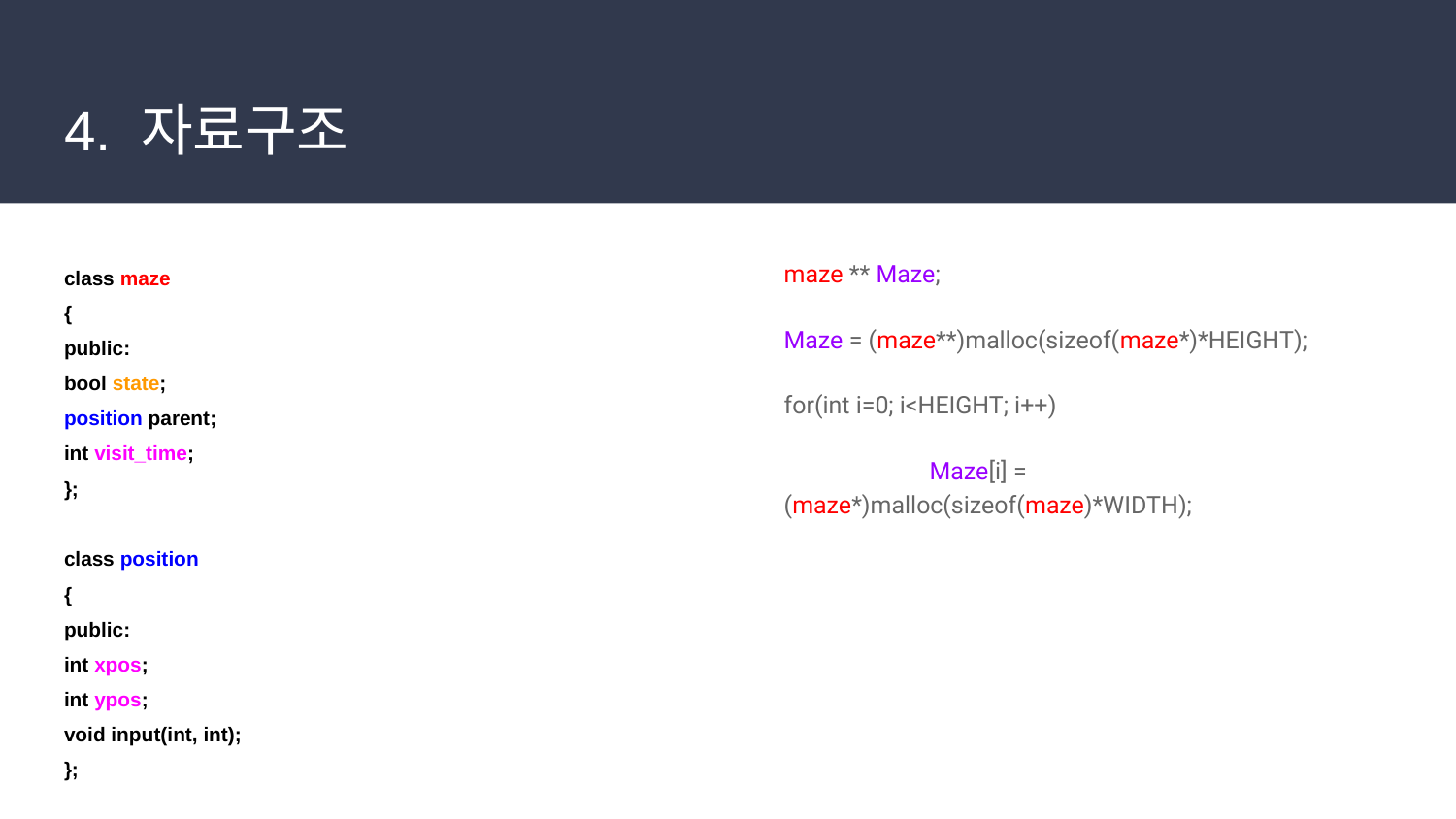

# 4. 자료구조
class maze
{
public:
bool state;
position parent;
int visit_time;
};

class position
{
public:
int xpos;
int ypos;
void input(int, int);
};

maze ** Maze;
Maze = (maze**)malloc(sizeof(maze*)*HEIGHT);
for(int i=0; i<HEIGHT; i++)
	Maze[i] = (maze*)malloc(sizeof(maze)*WIDTH);